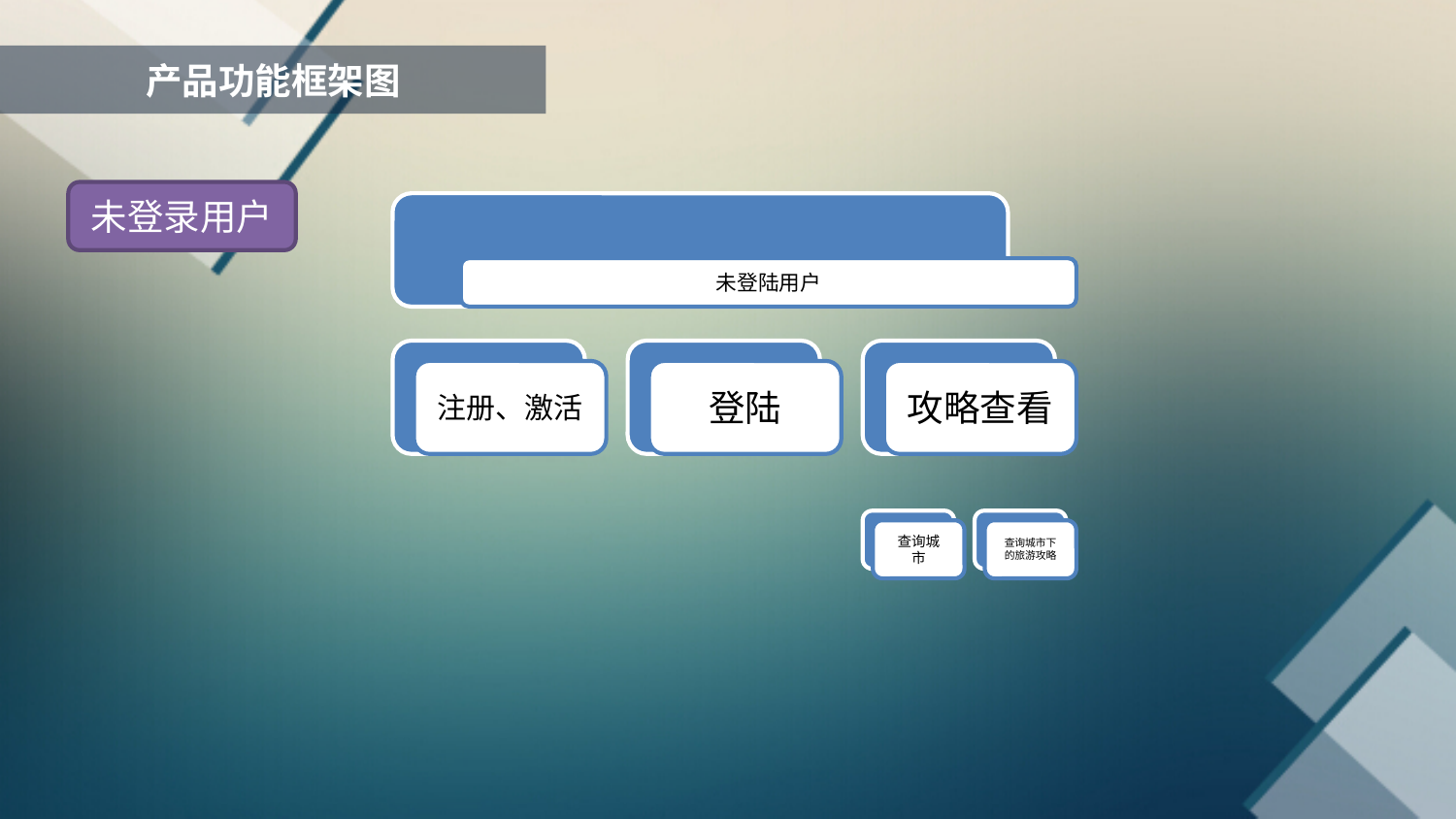

产品功能框架图

未登录用户
未登陆用户
注册、激活
攻略查看
查询城市
查询城市下的旅游攻略
登陆